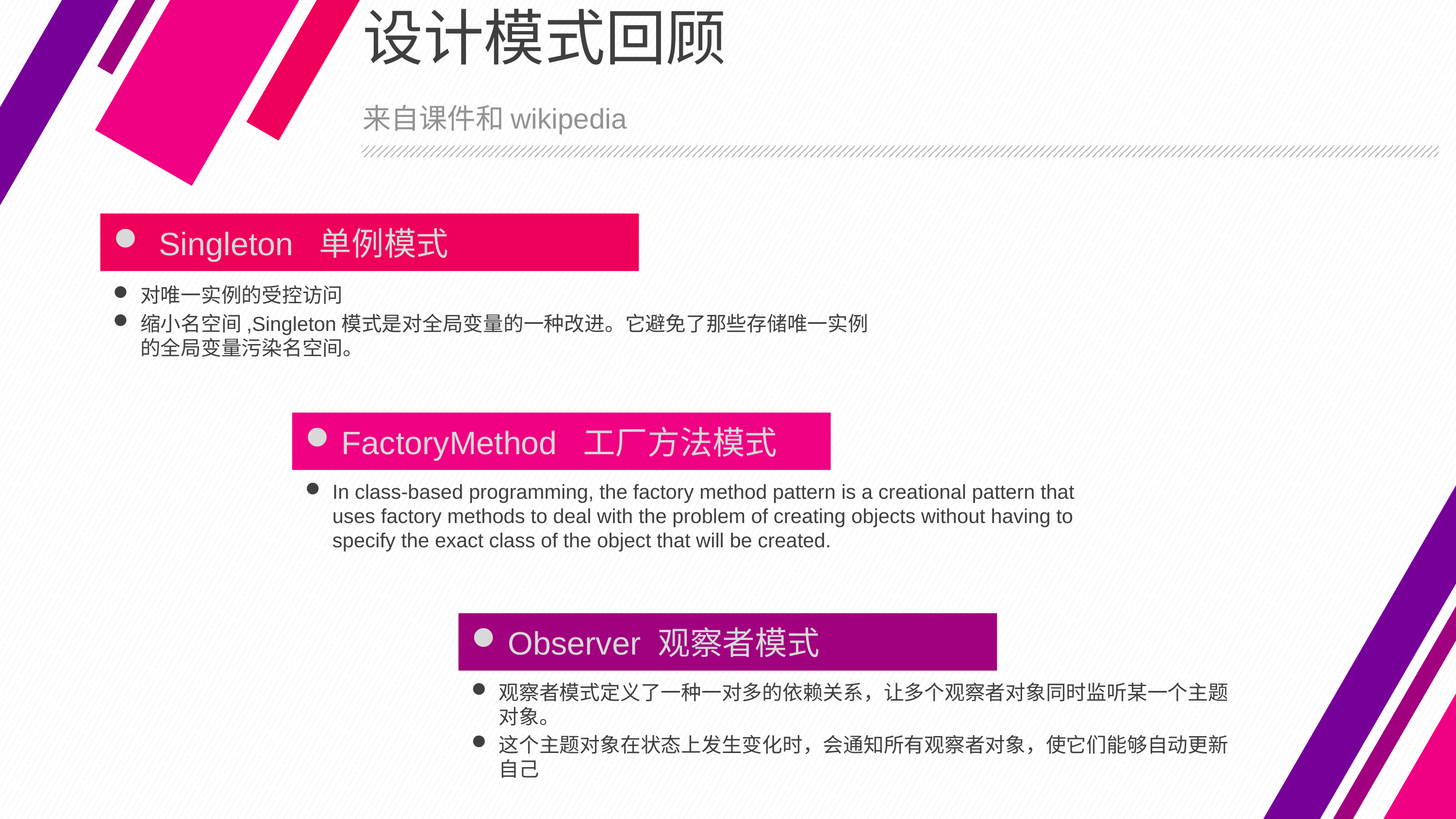

# 设计模式回顾
来自课件和wikipedia

Singleton  单例模式
对唯一实例的受控访问
缩小名空间,Singleton模式是对全局变量的一种改进。它避免了那些存储唯一实例的全局变量污染名空间。
FactoryMethod  工厂方法模式
In class-based programming, the factory method pattern is a creational pattern that uses factory methods to deal with the problem of creating objects without having to specify the exact class of the object that will be created.

Observer 观察者模式
观察者模式定义了一种一对多的依赖关系，让多个观察者对象同时监听某一个主题对象。
这个主题对象在状态上发生变化时，会通知所有观察者对象，使它们能够自动更新自己